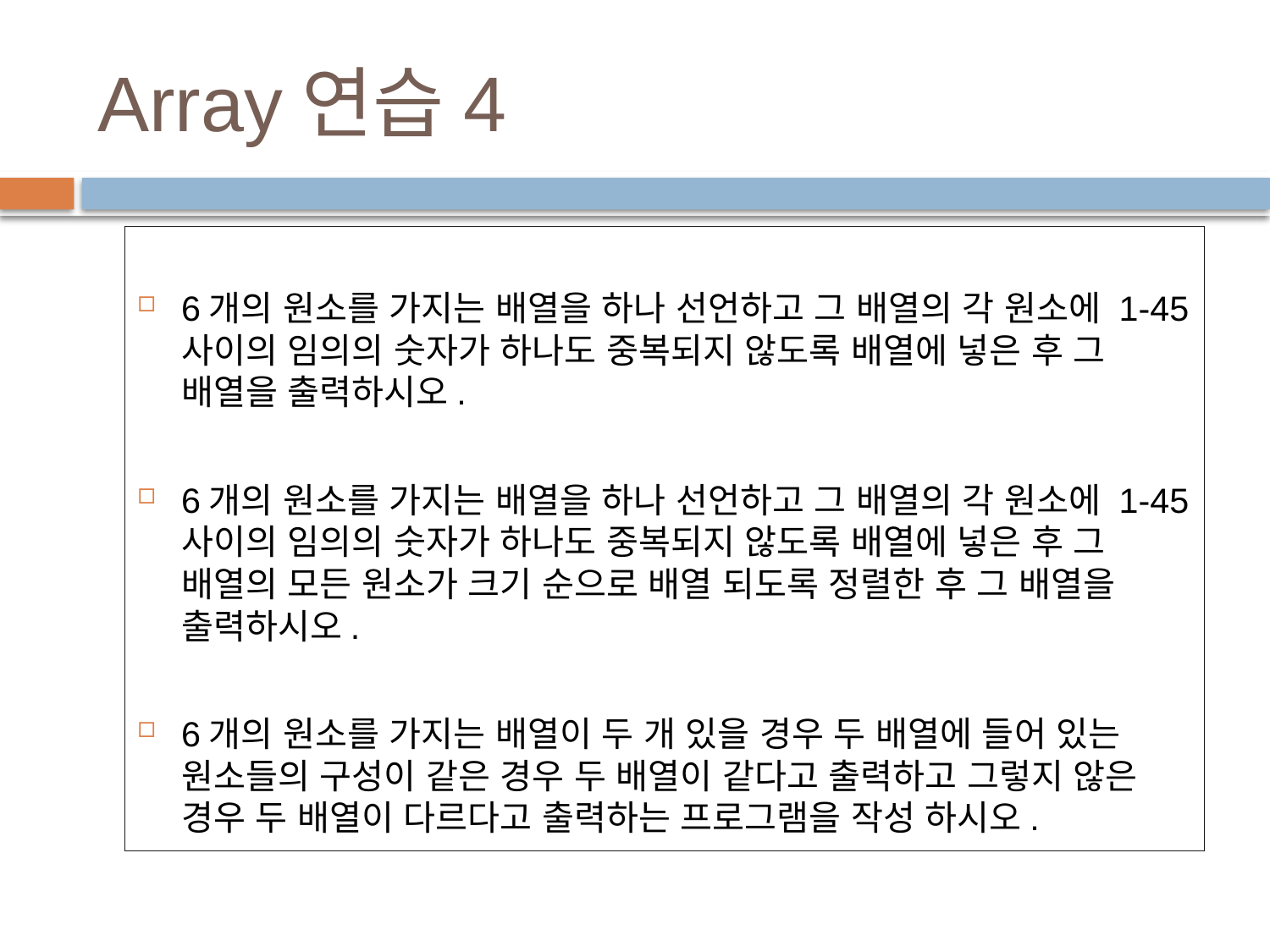

# Array연습4

6개의 원소를 가지는 배열을 하나 선언하고 그 배열의 각 원소에 1-45사이의 임의의 숫자가 하나도 중복되지 않도록 배열에 넣은 후 그 배열을 출력하시오.

6개의 원소를 가지는 배열을 하나 선언하고 그 배열의 각 원소에 1-45사이의 임의의 숫자가 하나도 중복되지 않도록 배열에 넣은 후 그 배열의 모든 원소가 크기 순으로 배열 되도록 정렬한 후 그 배열을 출력하시오.

6개의 원소를 가지는 배열이 두 개 있을 경우 두 배열에 들어 있는 원소들의 구성이 같은 경우 두 배열이 같다고 출력하고 그렇지 않은 경우 두 배열이 다르다고 출력하는 프로그램을 작성 하시오.